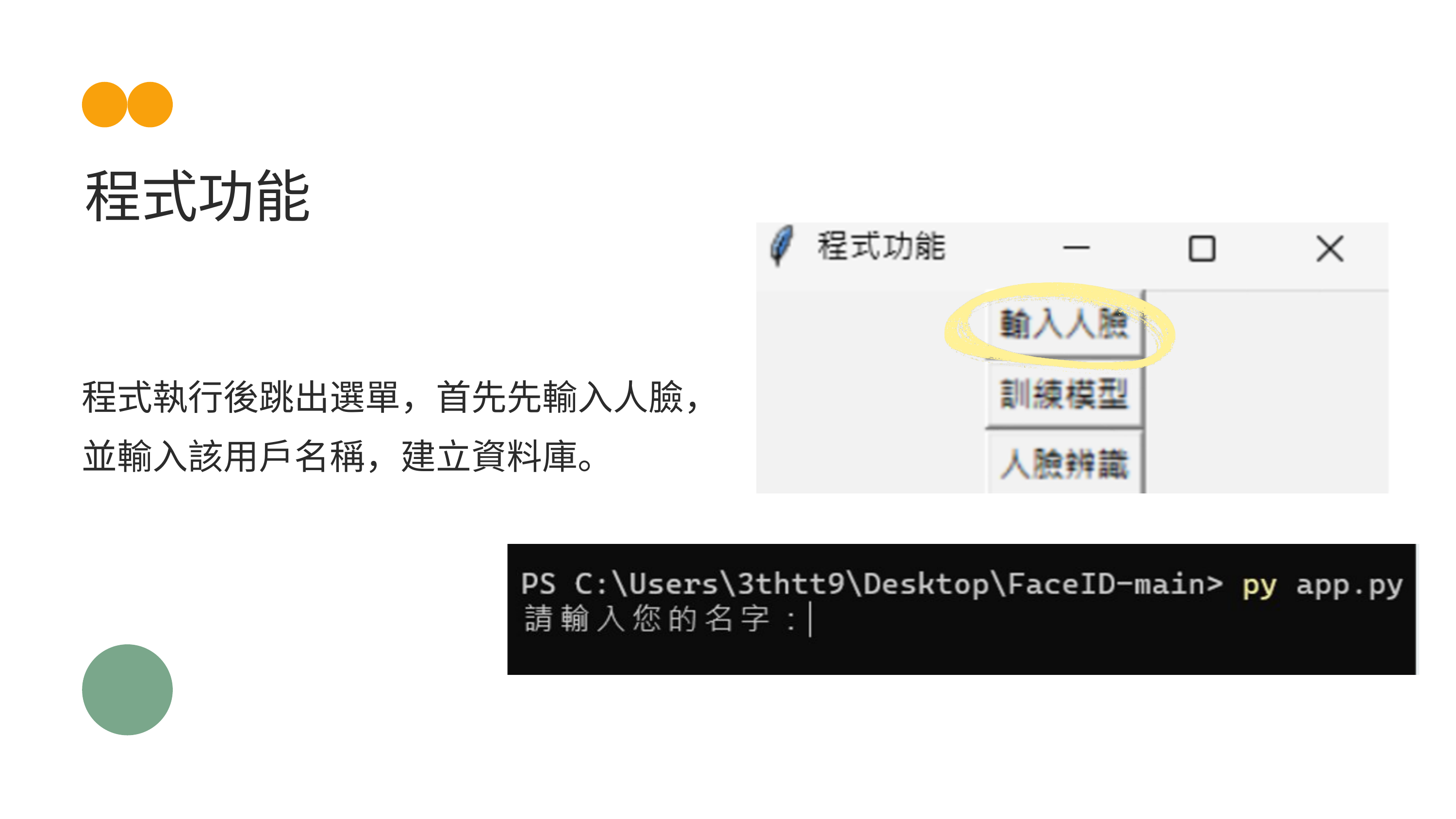

程式功能

程式執行後跳出選單，首先先輸入人臉，並輸入該用戶名稱，建立資料庫。​